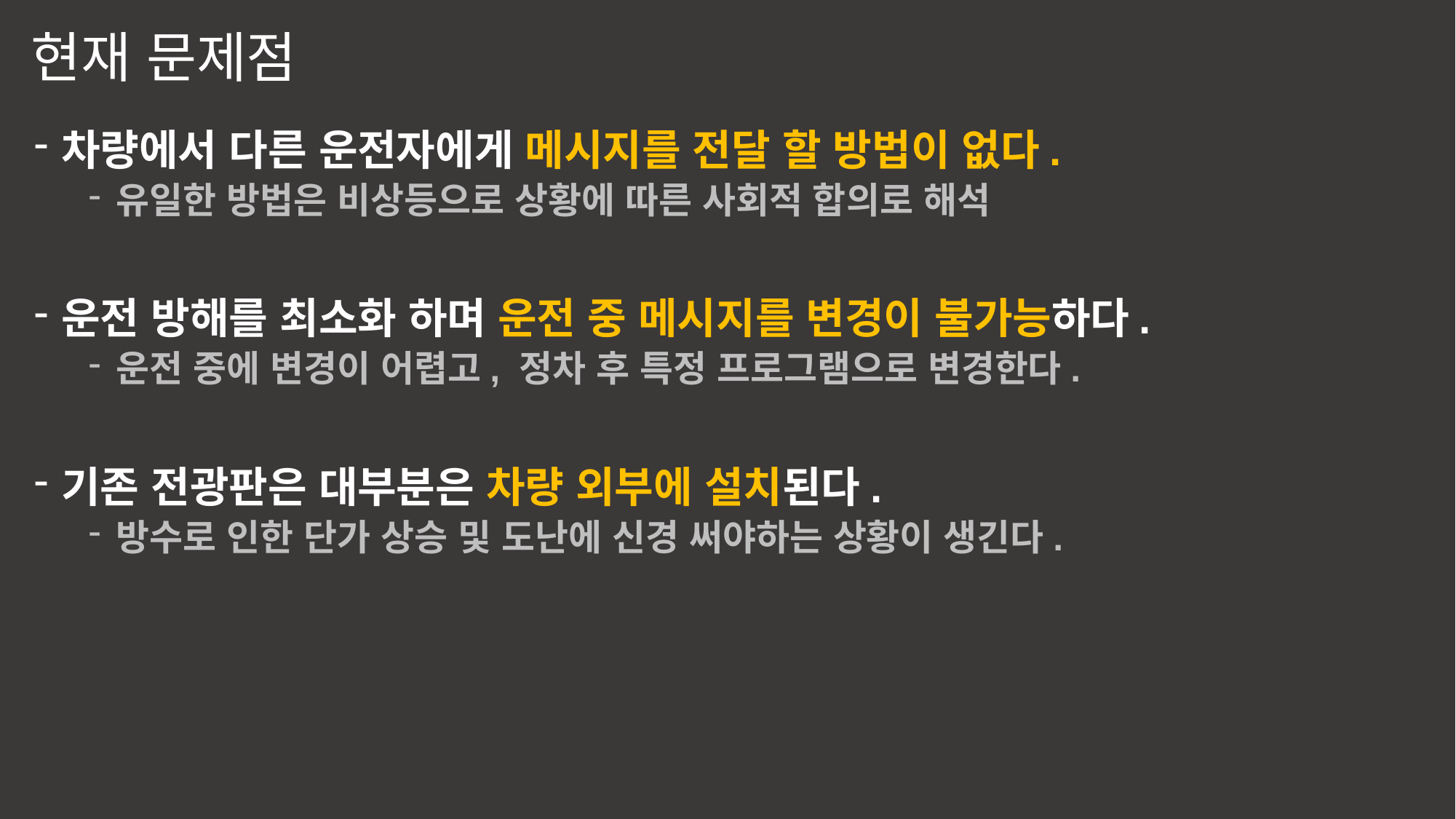

현재 문제점
차량에서 다른 운전자에게 메시지를 전달 할 방법이 없다.
유일한 방법은 비상등으로 상황에 따른 사회적 합의로 해석

운전 방해를 최소화 하며 운전 중 메시지를 변경이 불가능하다.
운전 중에 변경이 어렵고, 정차 후 특정 프로그램으로 변경한다.

기존 전광판은 대부분은 차량 외부에 설치된다.
방수로 인한 단가 상승 및 도난에 신경 써야하는 상황이 생긴다.